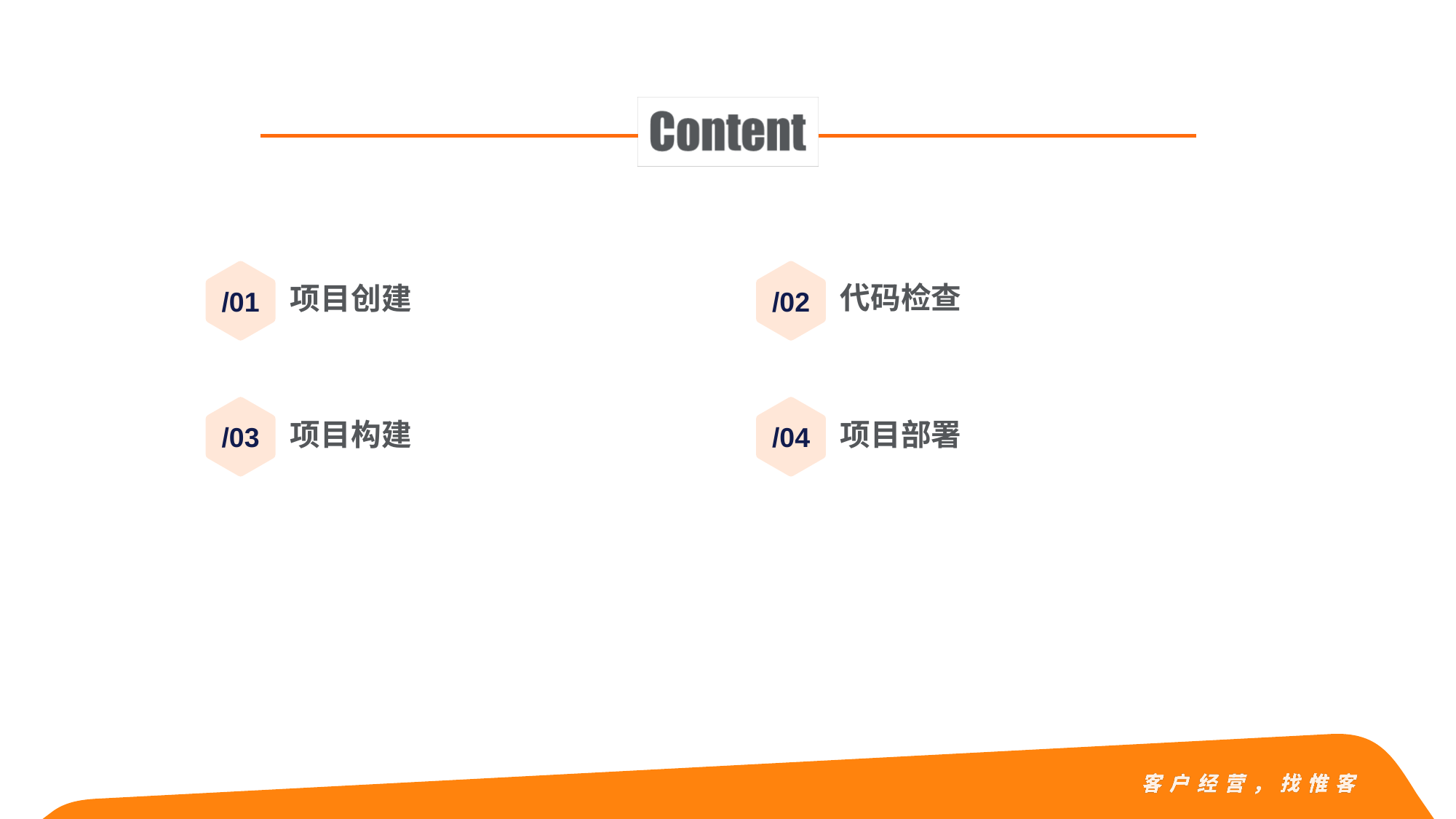

/01
/02
代码检查
# 项目创建
/04
/03
项目部署
项目构建